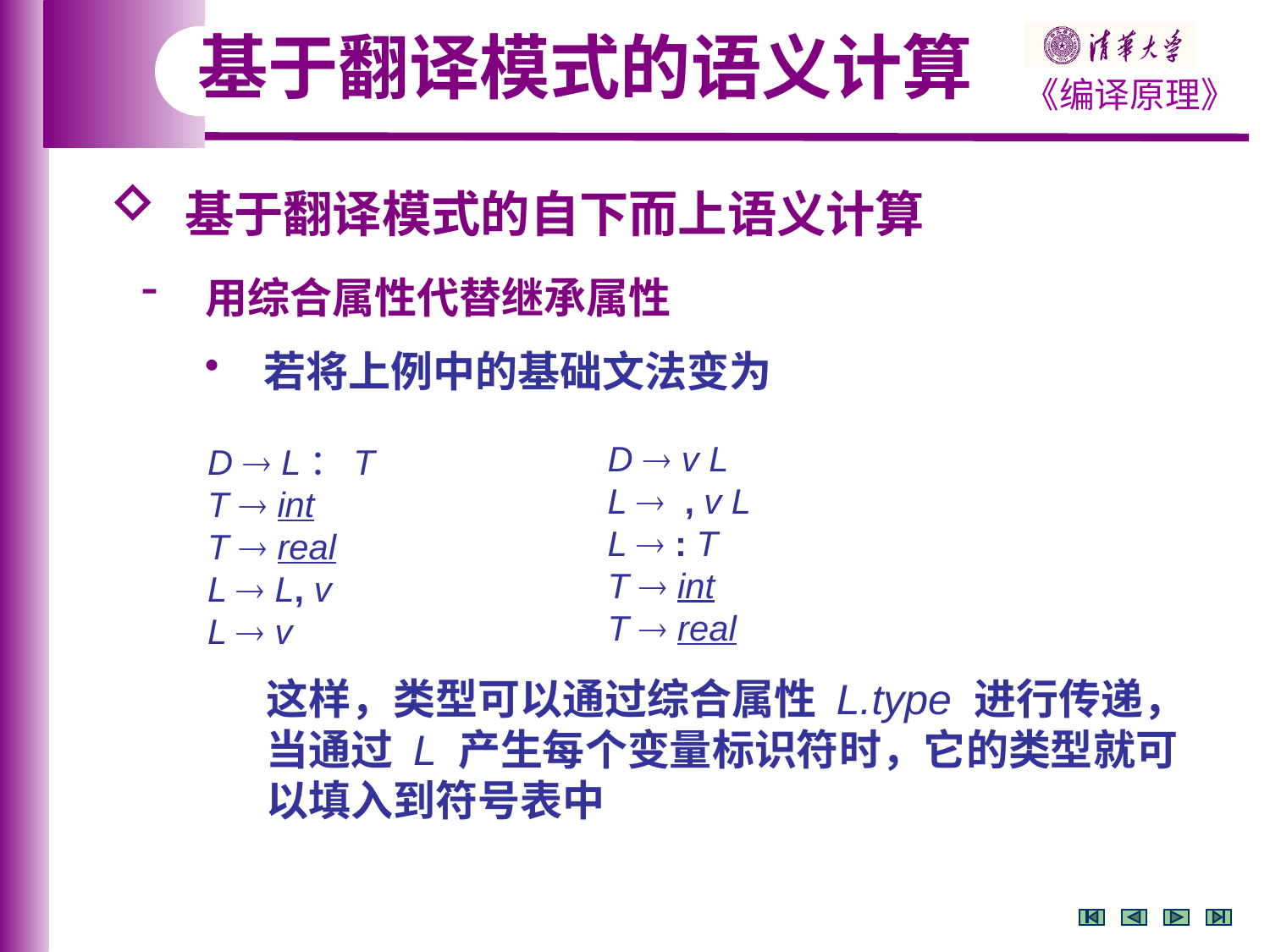

基于翻译模式的语义计算
 基于翻译模式的自下而上语义计算

  用综合属性代替继承属性

  若将上例中的基础文法变为
D → v L
L →  , v L
L → : T
T → int
T → real
D → L：T
T → int
T → real
L → L, v
L → v
这样，类型可以通过综合属性 L.type 进行传递，当通过 L 产生每个变量标识符时，它的类型就可以填入到符号表中